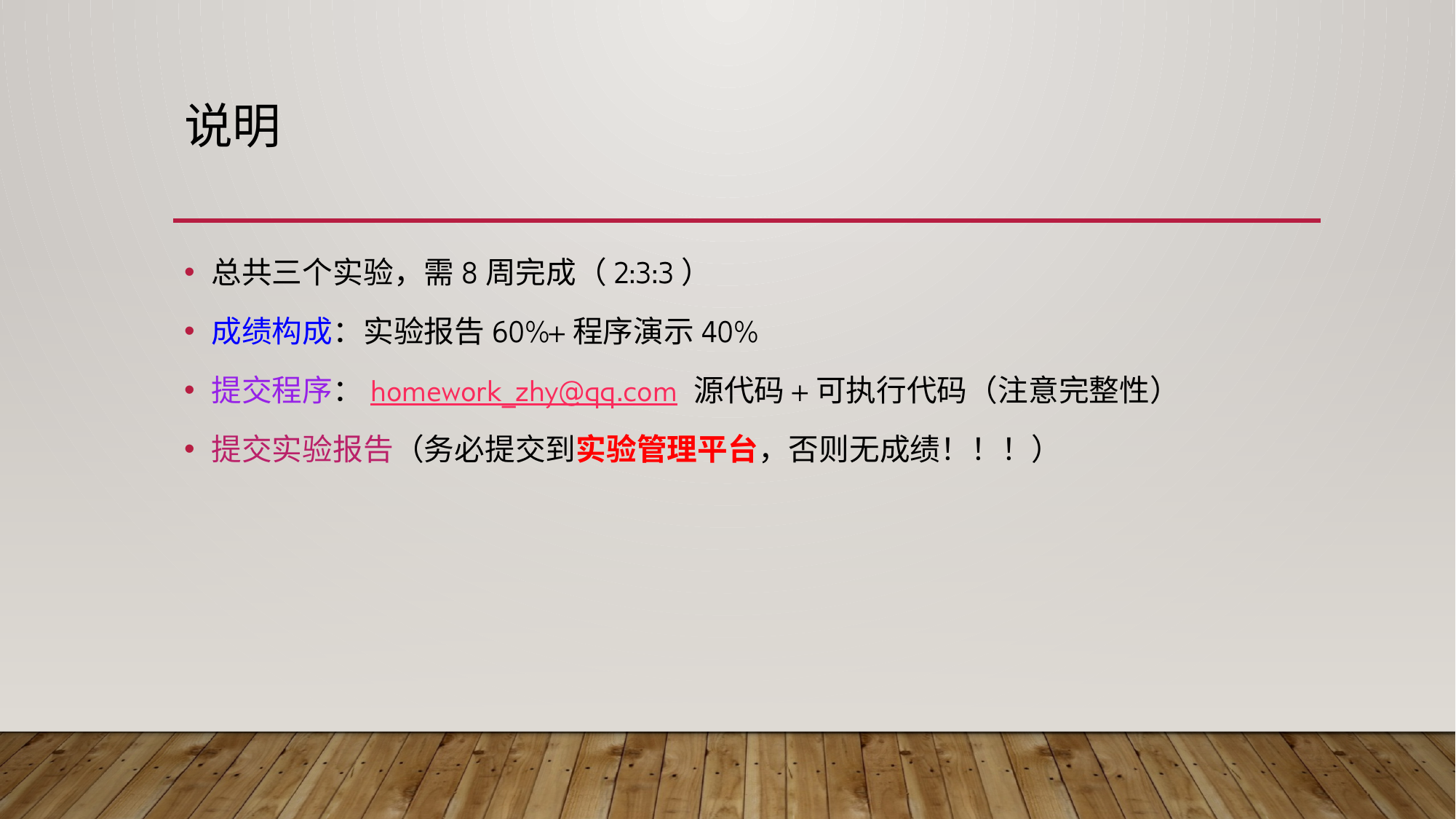

# 说明
总共三个实验，需8周完成（2:3:3）
成绩构成：实验报告60%+程序演示40%
提交程序：homework_zhy@qq.com 源代码+可执行代码（注意完整性）
提交实验报告（务必提交到实验管理平台，否则无成绩！！！）